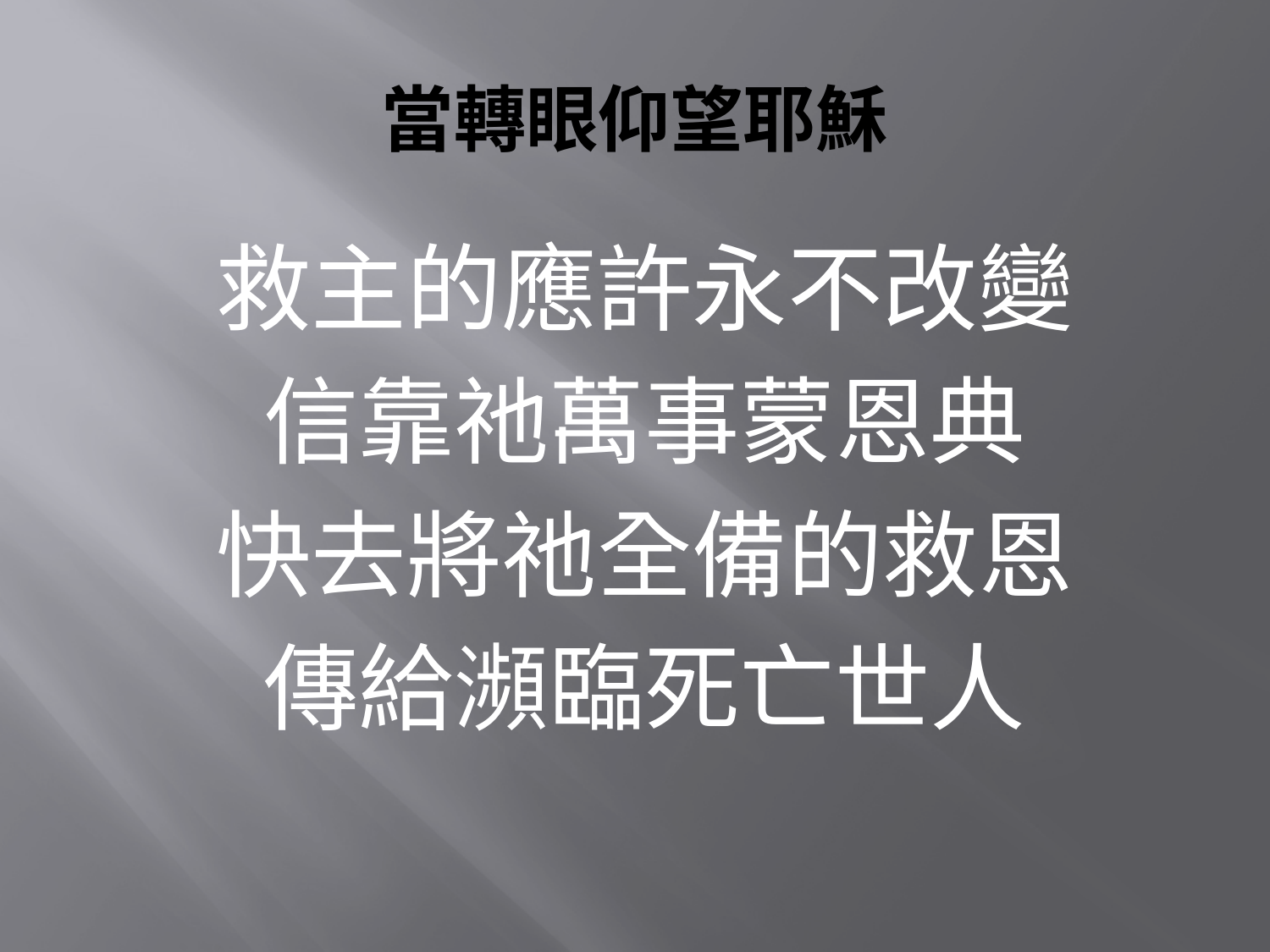

# 當轉眼仰望耶穌
救主的應許永不改變
信靠祂萬事蒙恩典
快去將祂全備的救恩
傳給瀕臨死亡世人